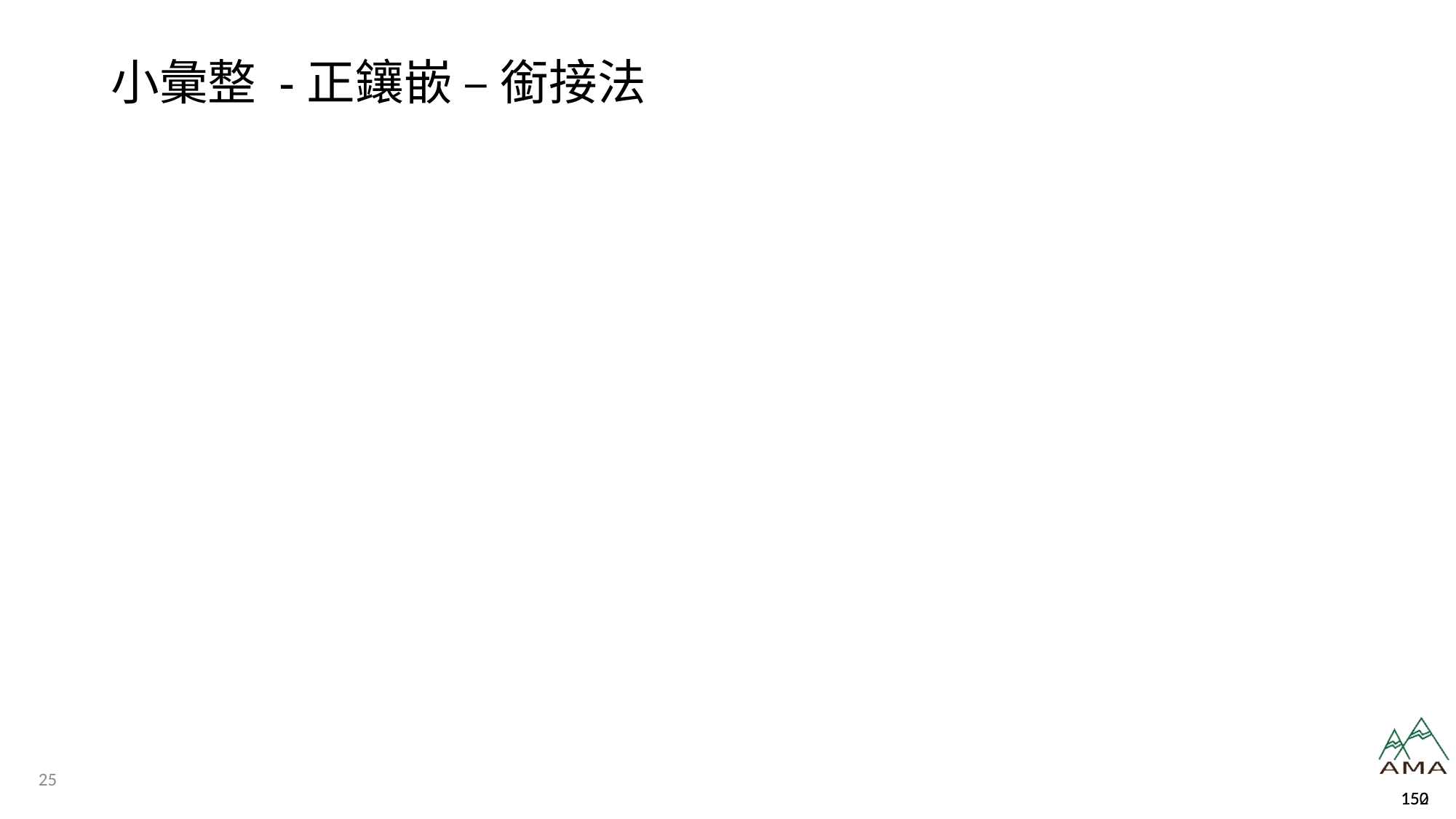

# 小彙整 -正鑲嵌 – 銜接法
150
152